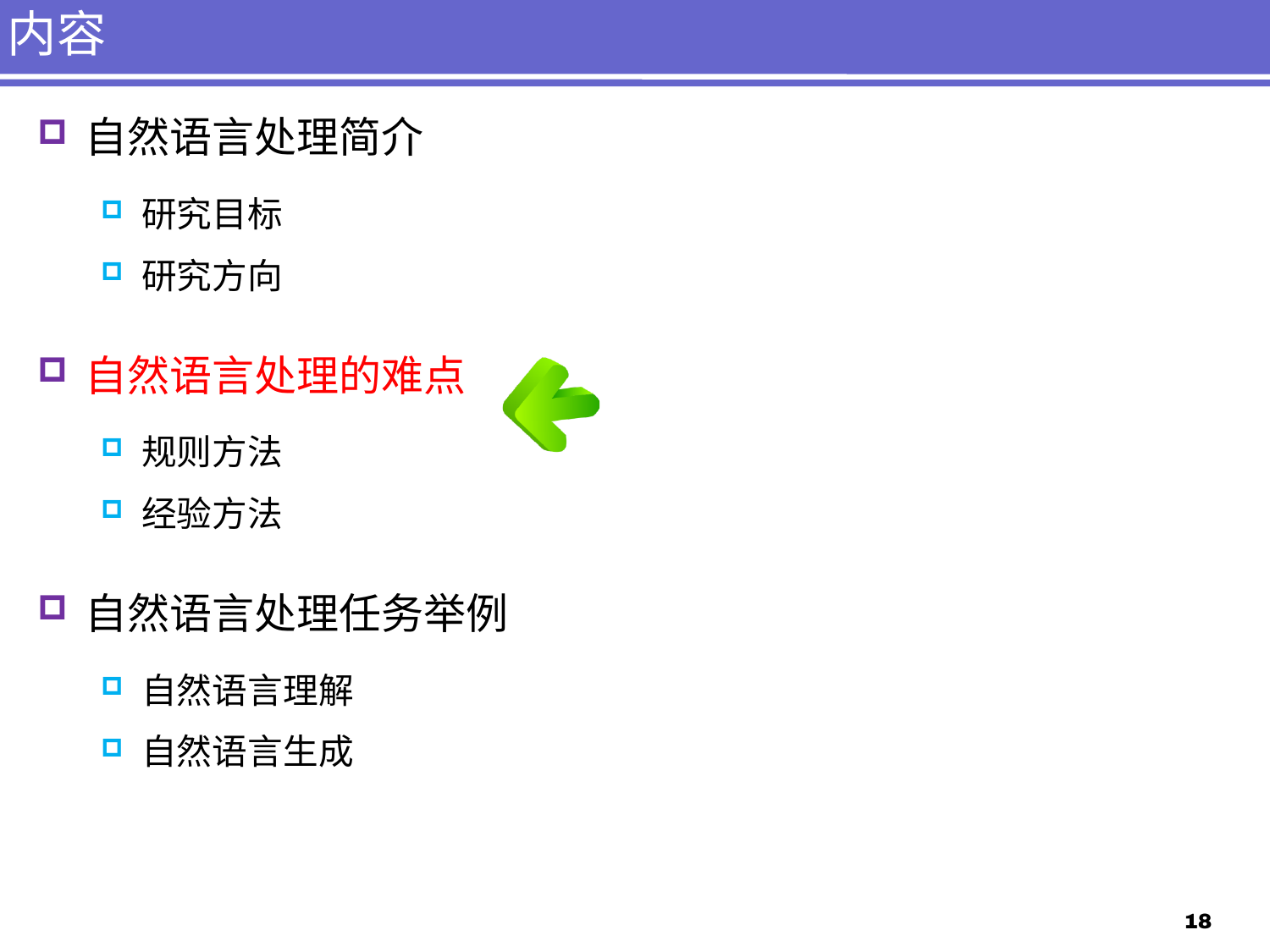

内容
自然语言处理简介
研究目标
研究方向

自然语言处理的难点
规则方法
经验方法

自然语言处理任务举例
自然语言理解
自然语言生成

18